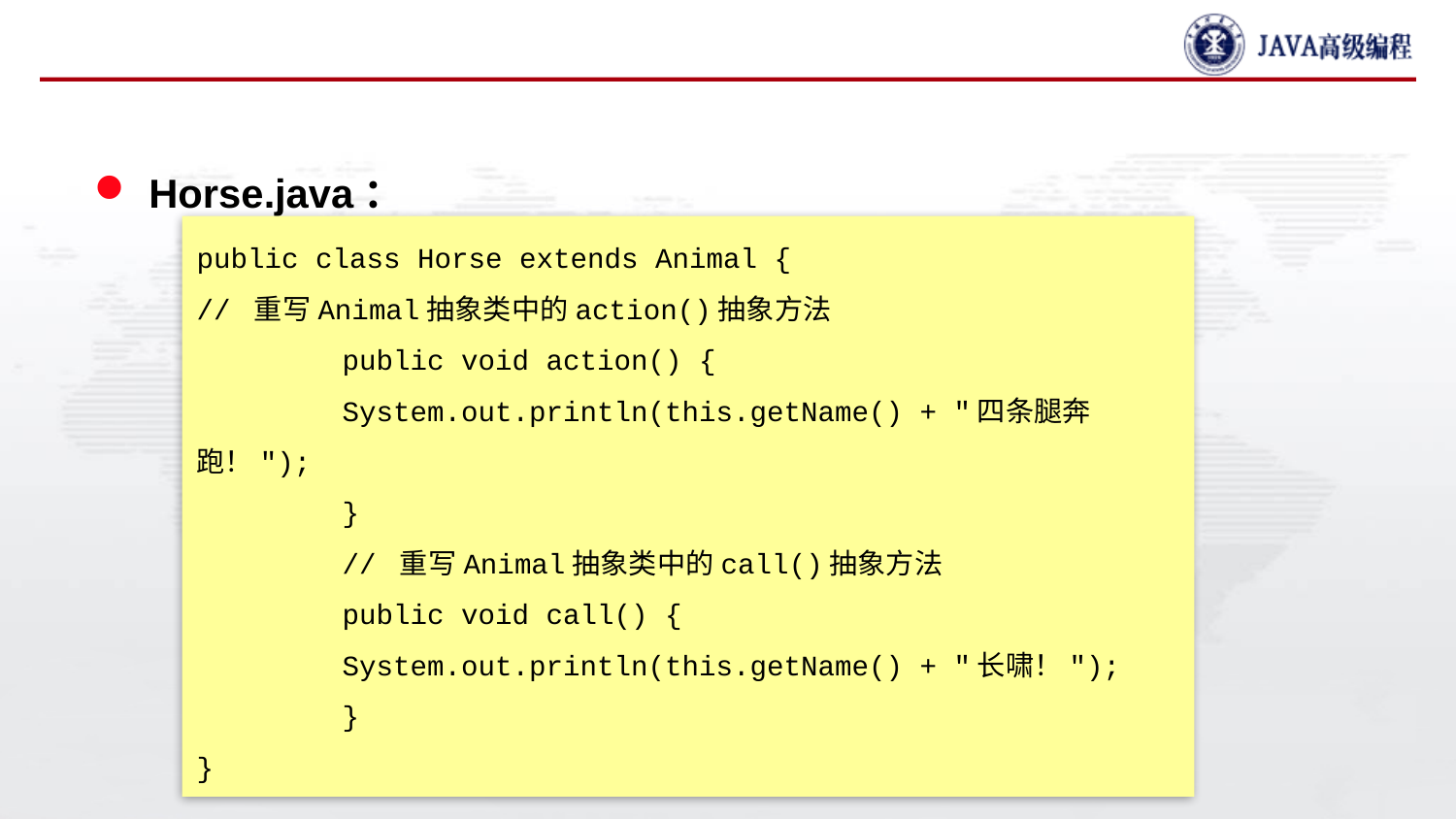

#
Horse.java：

public class Horse extends Animal {
// 重写Animal抽象类中的action()抽象方法
	public void action() {
	System.out.println(this.getName() + "四条腿奔跑！");
	}
	// 重写Animal抽象类中的call()抽象方法
	public void call() {
	System.out.println(this.getName() + "长啸！");
	}
}